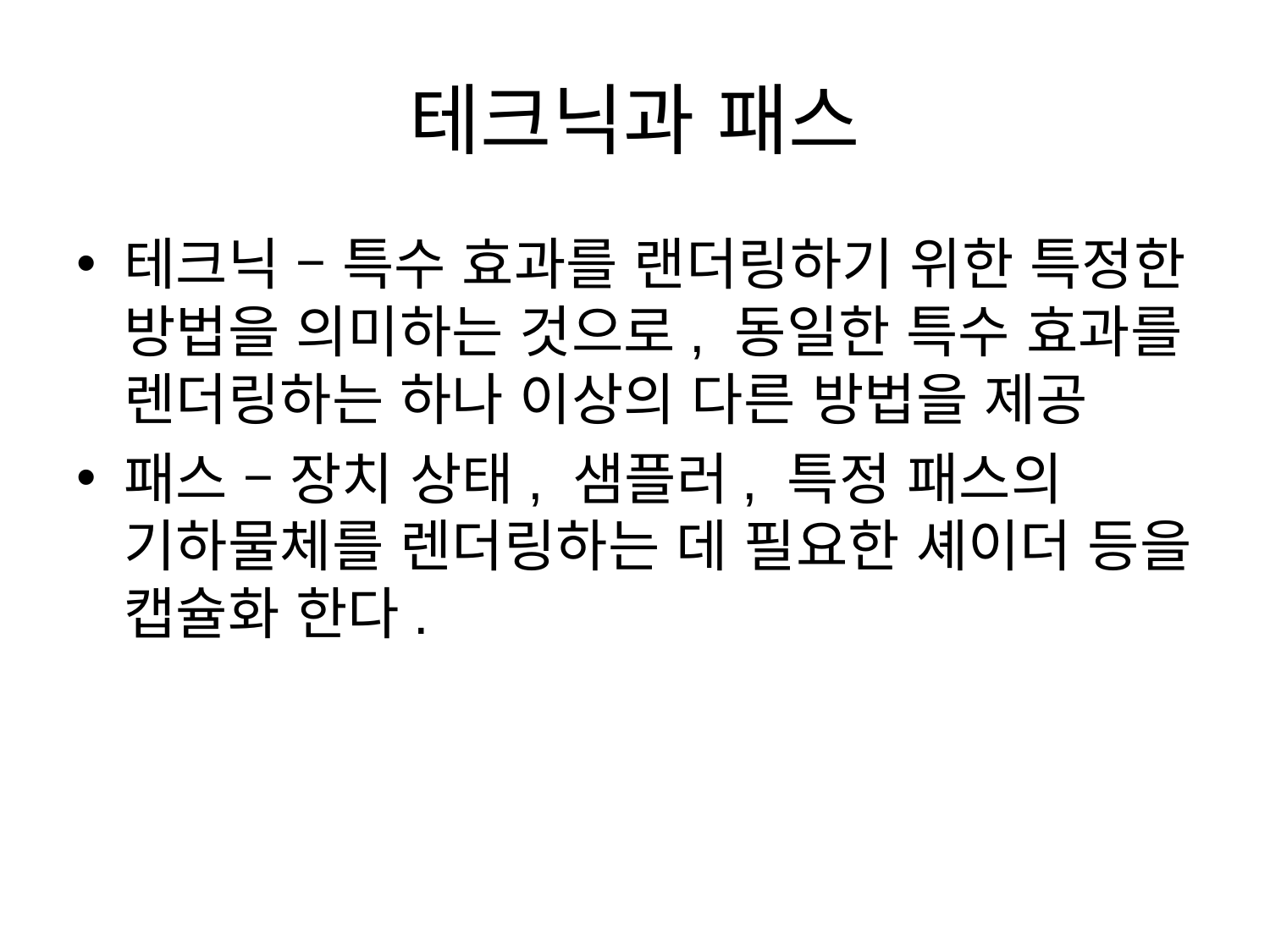

# 테크닉과 패스
테크닉 – 특수 효과를 랜더링하기 위한 특정한 방법을 의미하는 것으로, 동일한 특수 효과를 렌더링하는 하나 이상의 다른 방법을 제공
패스 – 장치 상태, 샘플러, 특정 패스의 기하물체를 렌더링하는 데 필요한 셰이더 등을 캡슐화 한다.